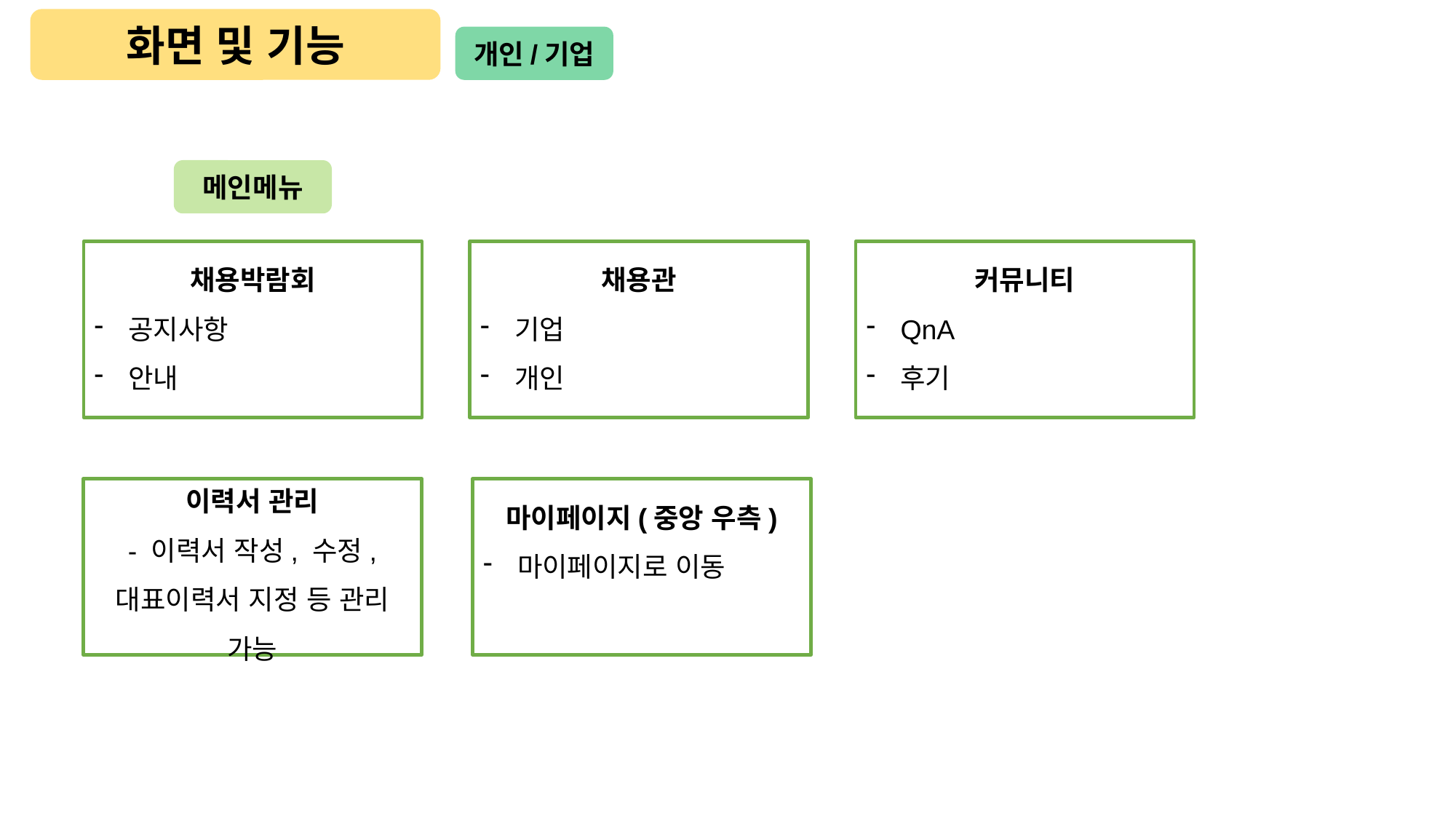

화면 및 기능
개인/기업
메인메뉴
채용박람회
공지사항
안내

채용관
기업
개인
커뮤니티
QnA
후기
이력서 관리
- 이력서 작성, 수정, 대표이력서 지정 등 관리 가능
마이페이지(중앙 우측)
마이페이지로 이동